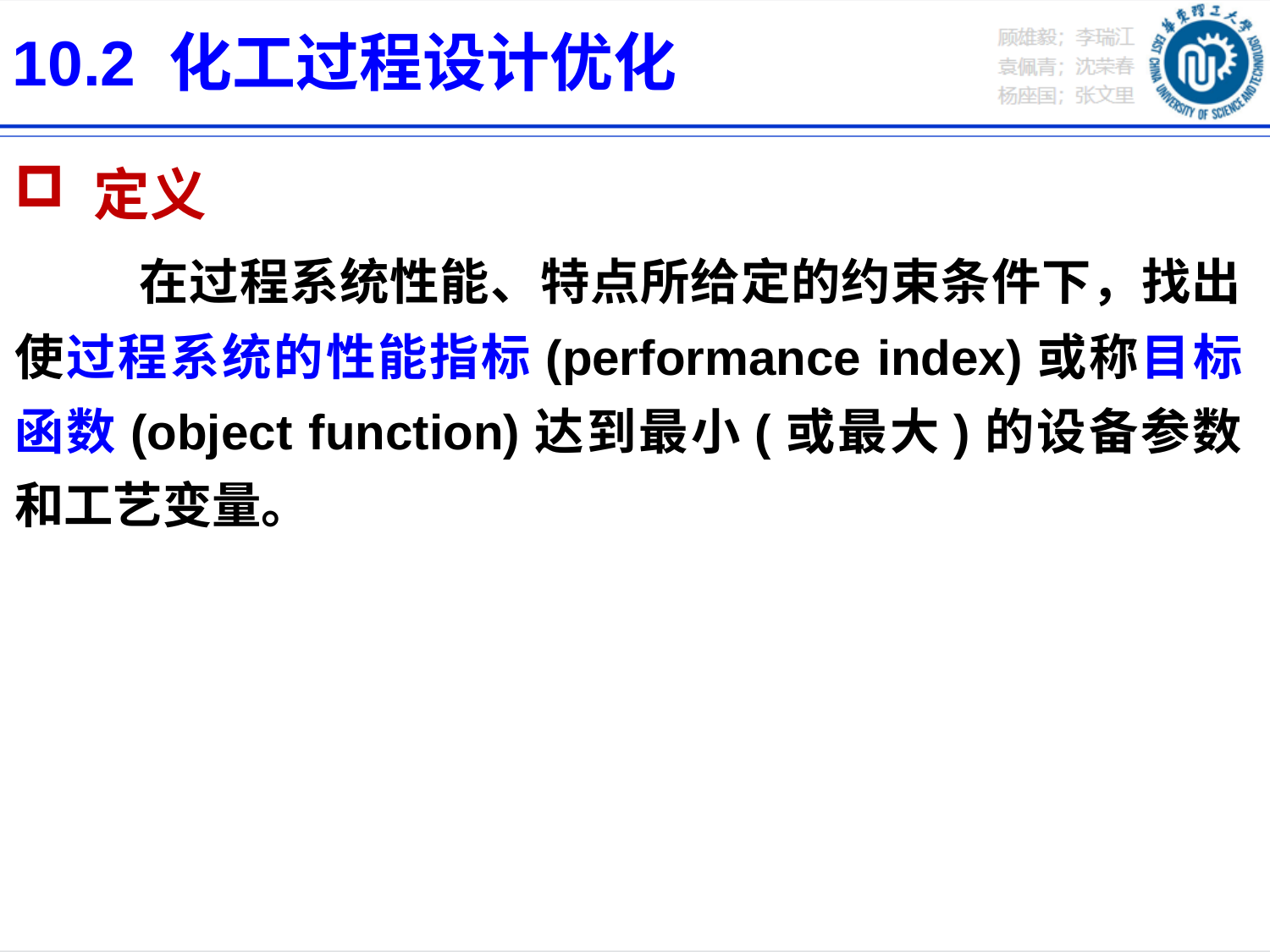

10.2 化工过程设计优化
 定义
        在过程系统性能、特点所给定的约束条件下，找出使过程系统的性能指标(performance index)或称目标函数(object function)达到最小(或最大)的设备参数和工艺变量。